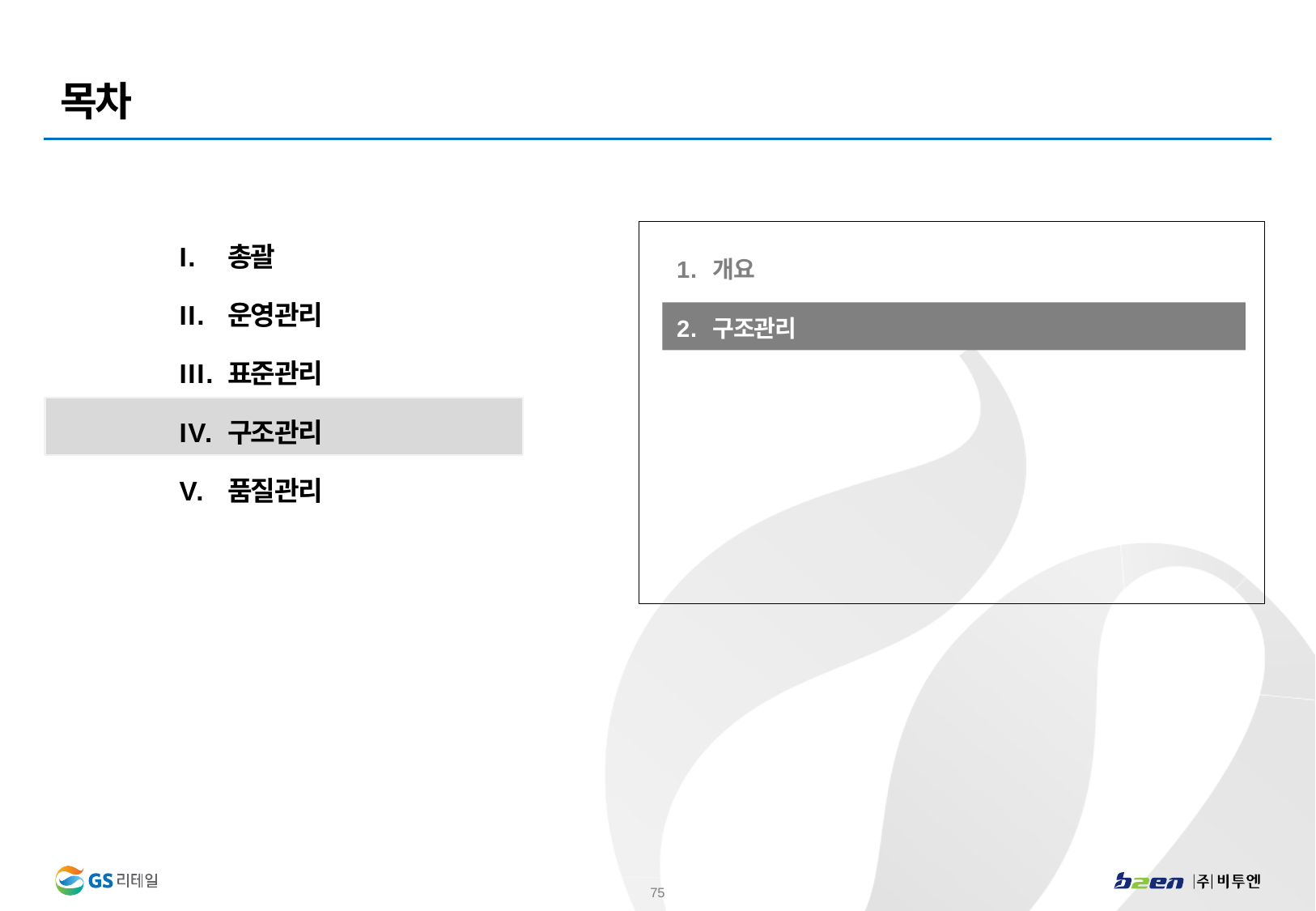

총괄
운영관리
표준관리
구조관리
품질관리

개요
구조관리

75